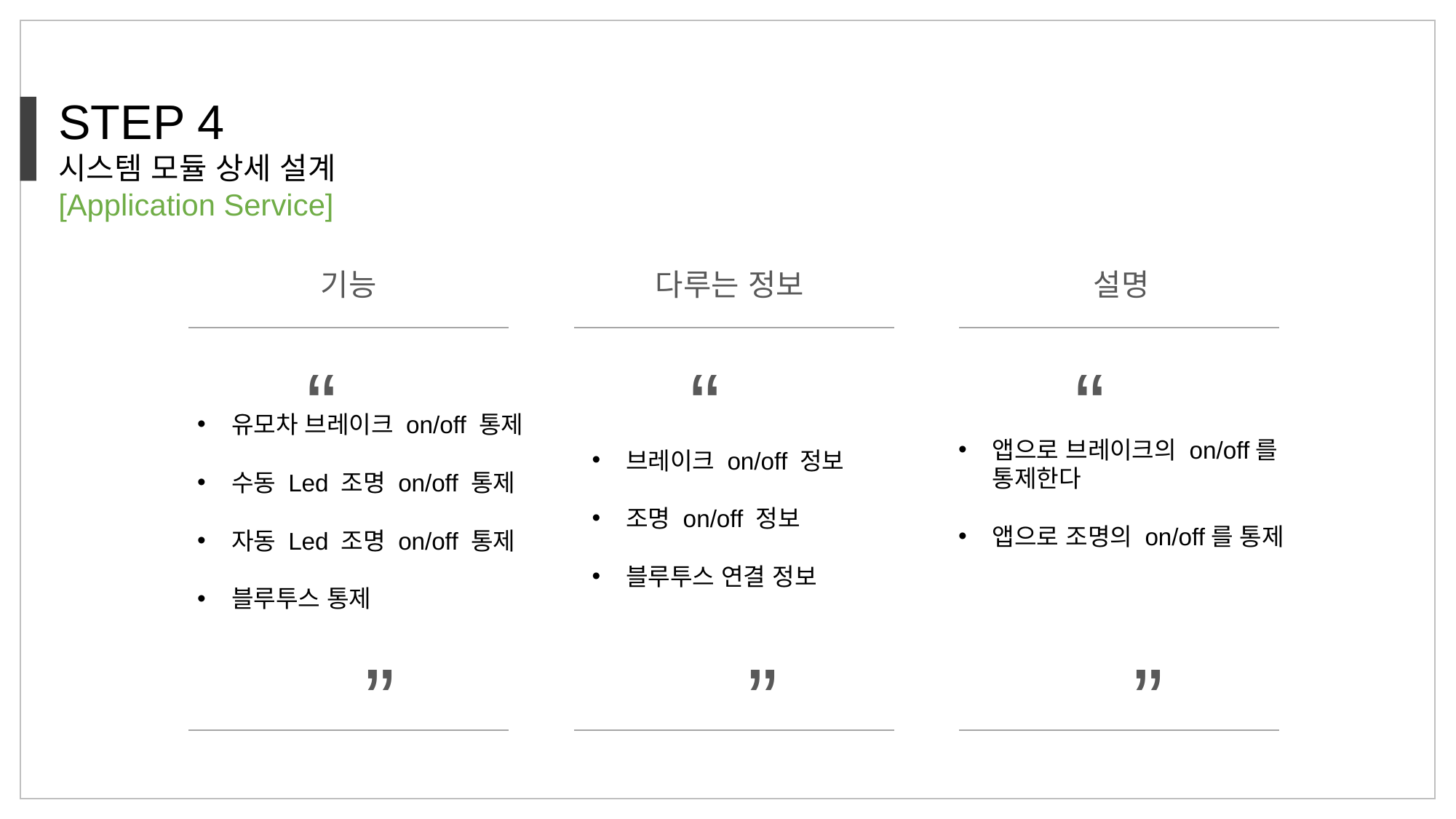

STEP 4
시스템 모듈 상세 설계
[Application Service]

기능
다루는 정보
설명
“
”
“
”
“
”
유모차 브레이크 on/off 통제

수동 Led 조명 on/off 통제

자동 Led 조명 on/off 통제

블루투스 통제
앱으로 브레이크의 on/off를 통제한다

앱으로 조명의 on/off를 통제
브레이크 on/off 정보

조명 on/off 정보

블루투스 연결 정보